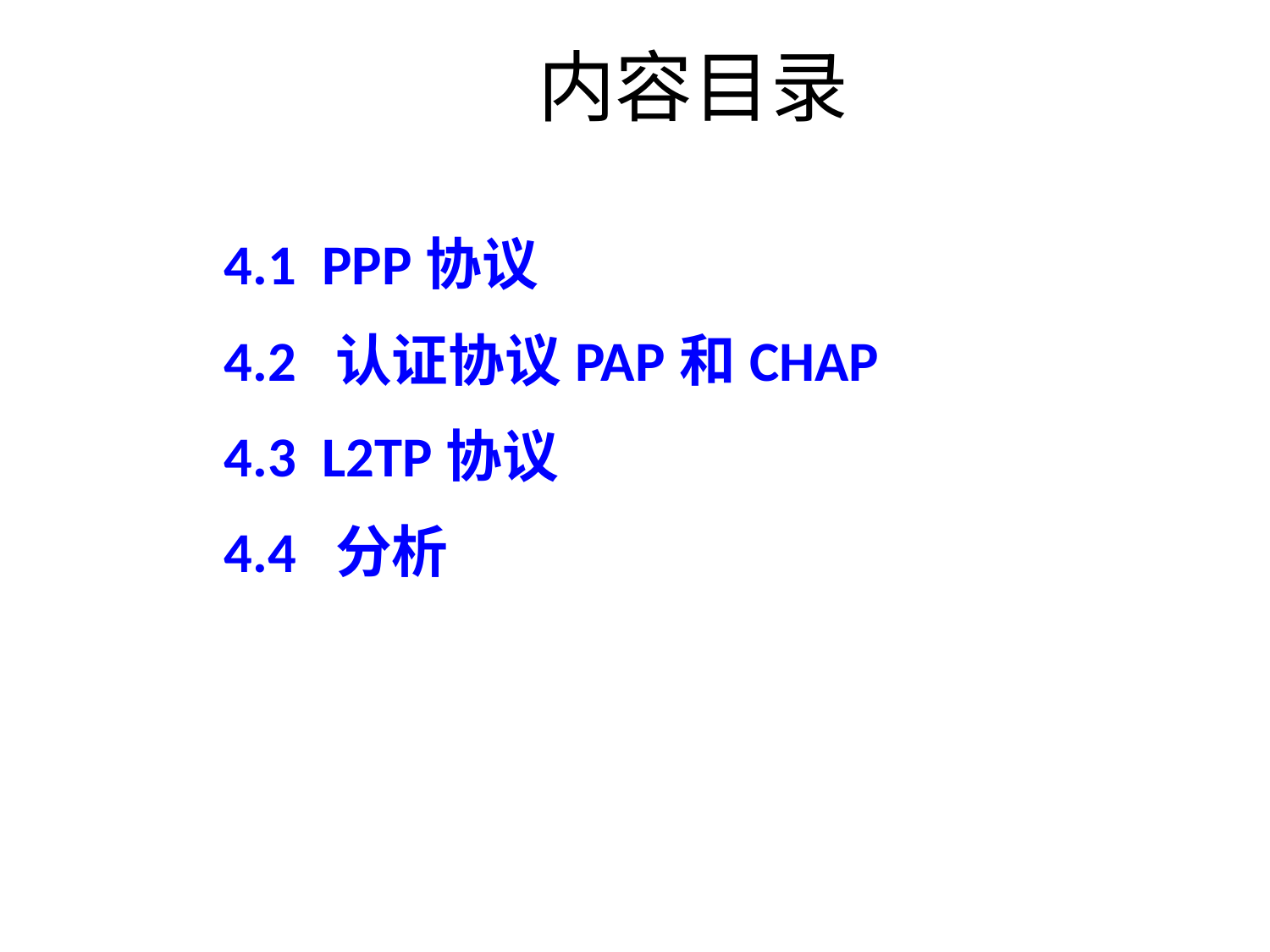

# 内容目录
4.1  PPP协议
4.2  认证协议PAP和CHAP
4.3  L2TP协议
4.4  分析